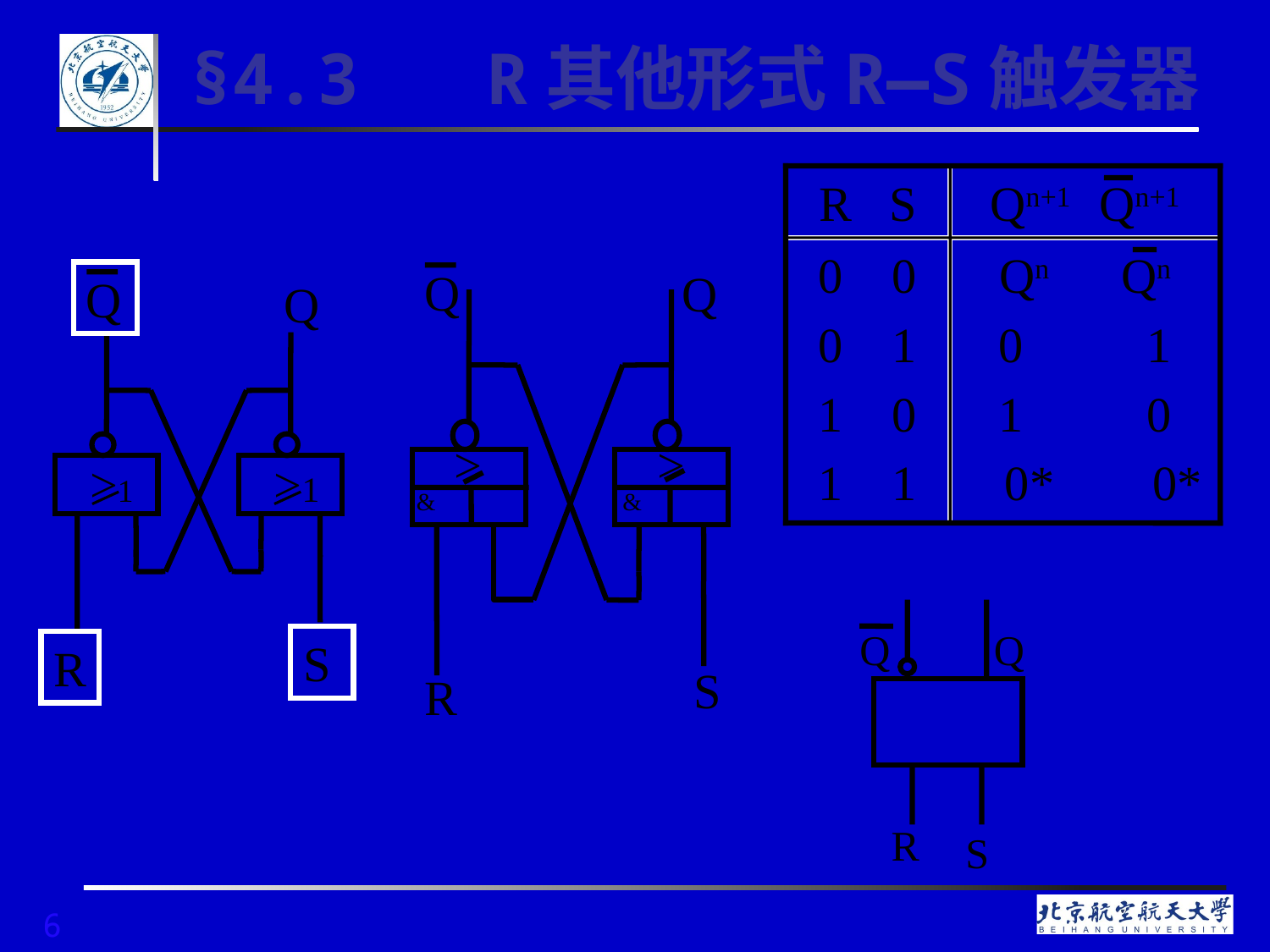

# §4.3   R其他形式R—S触发器
R   S

Qn+1    Qn+1

0    0
0    1
1    0
1    1

Qn          Qn
0          1
      0
   0*        0*

Q

Q

>
>

&
&

S
R
Q

Q

S
R
>1
>1

Q

Q

R
S
6